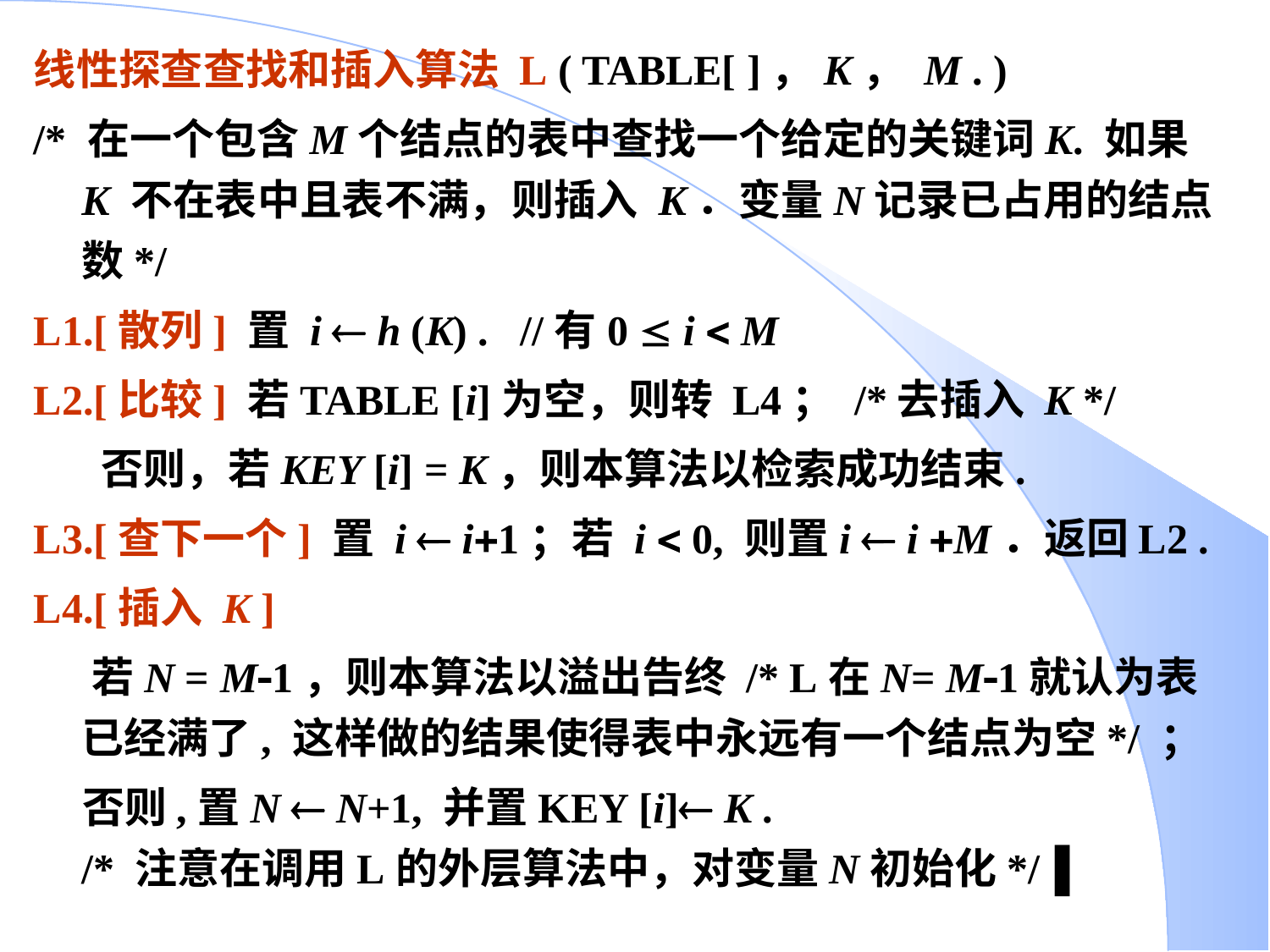

线性探查查找和插入算法 L ( TABLE[ ]，K， M . )
/* 在一个包含M个结点的表中查找一个给定的关键词K. 如果 K 不在表中且表不满，则插入 K．变量N记录已占用的结点数*/
L1.[散列] 置 i ← h (K) .   //有0 ≤ i < M
L2.[比较] 若TABLE [i]为空，则转 L4； /*去插入 K */
      否则，若KEY [i] = K，则本算法以检索成功结束.
L3.[查下一个] 置 i ← i+1；若 i < 0, 则置i ← i +M．返回L2 .
L4.[插入 K ]
     若N = M−1，则本算法以溢出告终 /* L在N= M−1就认为表已经满了, 这样做的结果使得表中永远有一个结点为空*/ ；
    否则,置N ← N+1, 并置KEY [i]← K .
/* 注意在调用L的外层算法中，对变量N初始化*/▐